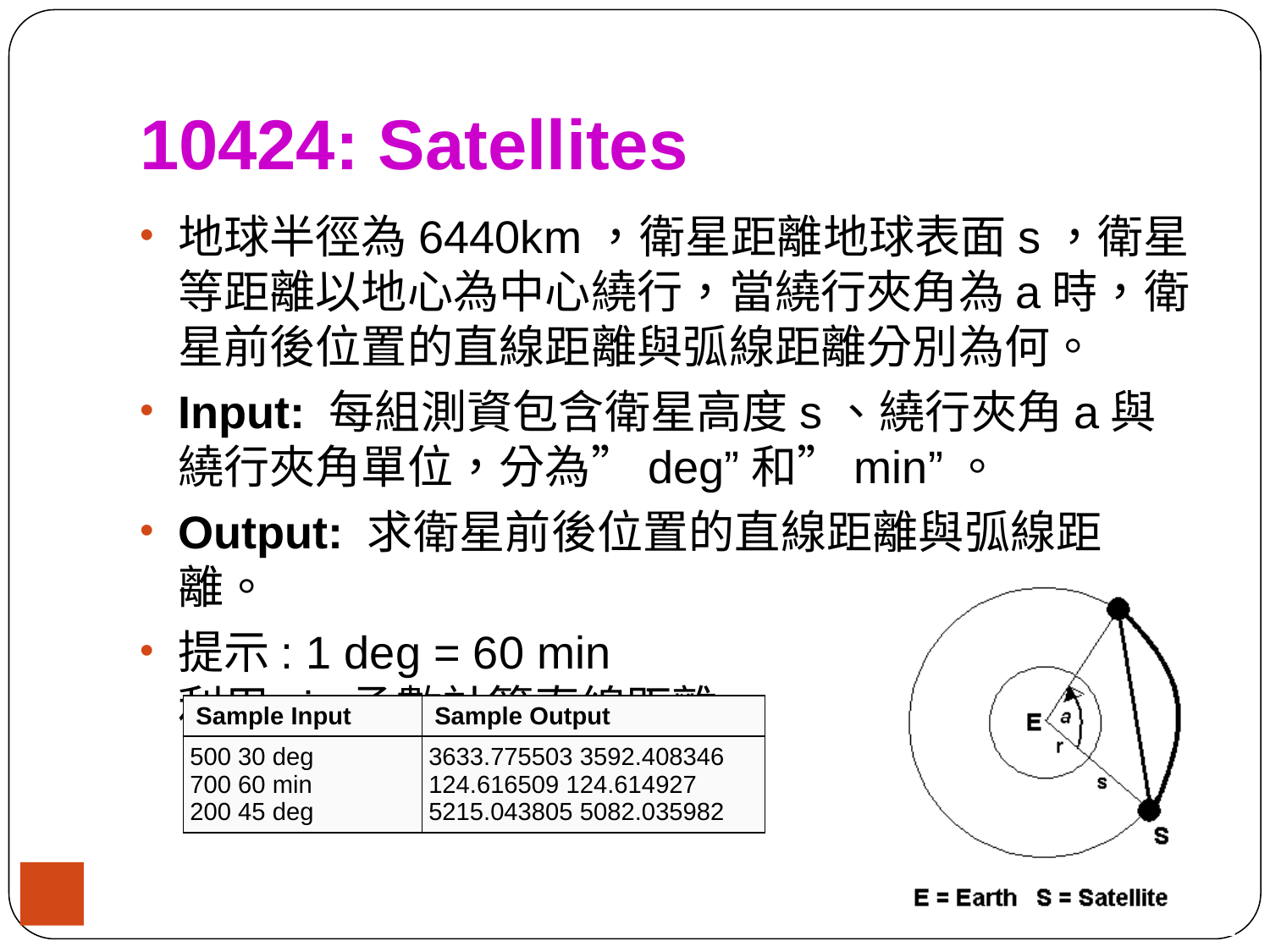

# 10424: Satellites
地球半徑為6440km，衛星距離地球表面s，衛星等距離以地心為中心繞行，當繞行夾角為a時，衛星前後位置的直線距離與弧線距離分別為何。
Input: 每組測資包含衛星高度s、繞行夾角a與繞行夾角單位，分為”deg”和”min”。
Output: 求衛星前後位置的直線距離與弧線距離。
提示: 1 deg = 60 min
利用sin函數計算直線距離

| Sample Input | Sample Output |
| --- | --- |
| 500 30 deg 700 60 min 200 45 deg | 3633.775503 3592.408346 124.616509 124.614927 5215.043805 5082.035982 |